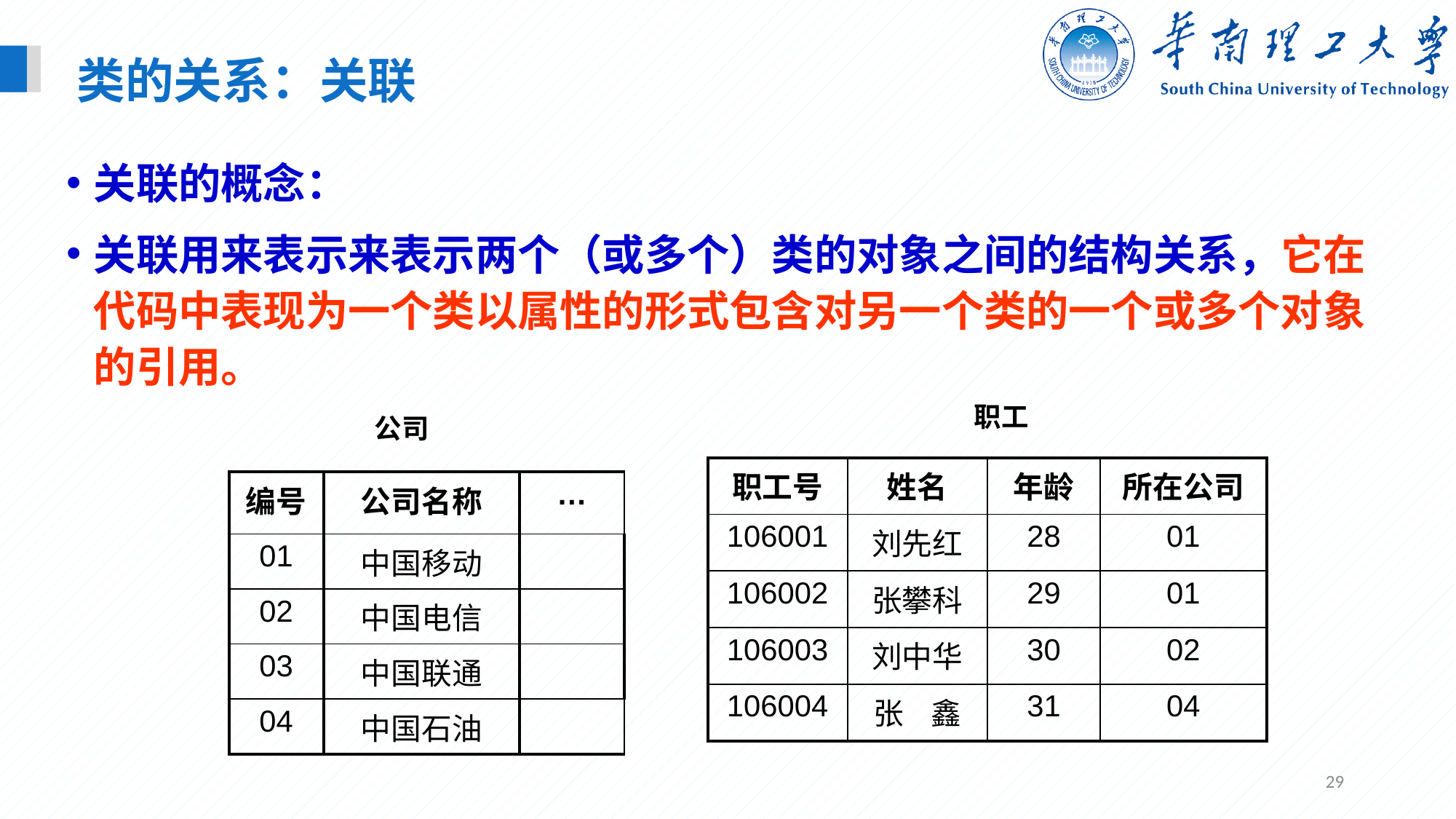

类的关系：关联
关联的概念：
关联用来表示来表示两个（或多个）类的对象之间的结构关系，它在代码中表现为一个类以属性的形式包含对另一个类的一个或多个对象的引用。

职工
公司
| 职工号 | 姓名 | 年龄 | 所在公司 |
| --- | --- | --- | --- |
| 106001 | 刘先红 | 28 | 01 |
| 106002 | 张攀科 | 29 | 01 |
| 106003 | 刘中华 | 30 | 02 |
| 106004 | 张 鑫 | 31 | 04 |
| 编号 | 公司名称 | … |
| --- | --- | --- |
| 01 | 中国移动 |  |
| 02 | 中国电信 |  |
| 03 | 中国联通 |  |
| 04 | 中国石油 |  |
29